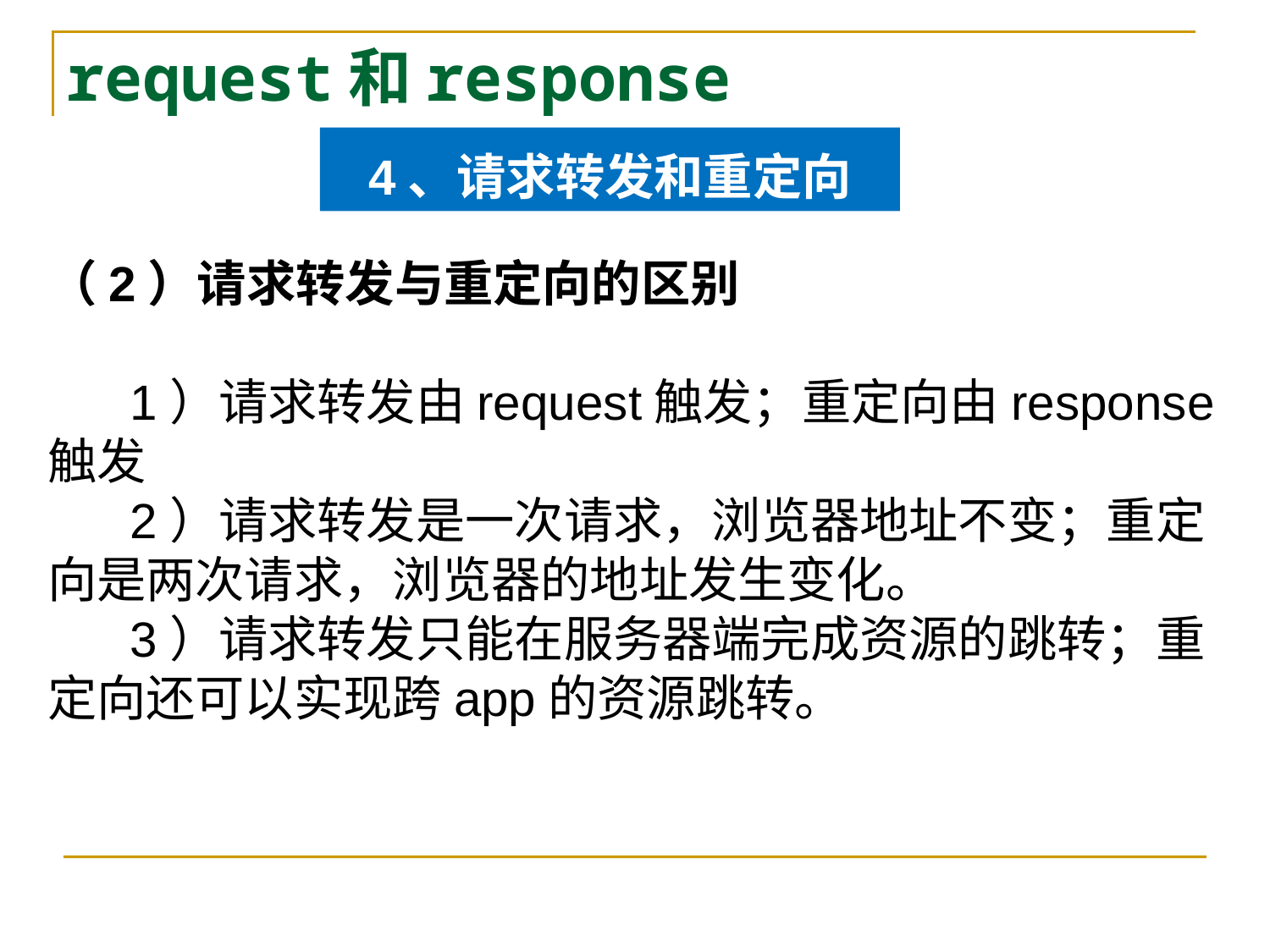

# request和response
4、请求转发和重定向
（2）请求转发与重定向的区别

      1）请求转发由request触发；重定向由response触发
      2）请求转发是一次请求，浏览器地址不变；重定向是两次请求，浏览器的地址发生变化。
      3）请求转发只能在服务器端完成资源的跳转；重定向还可以实现跨app的资源跳转。